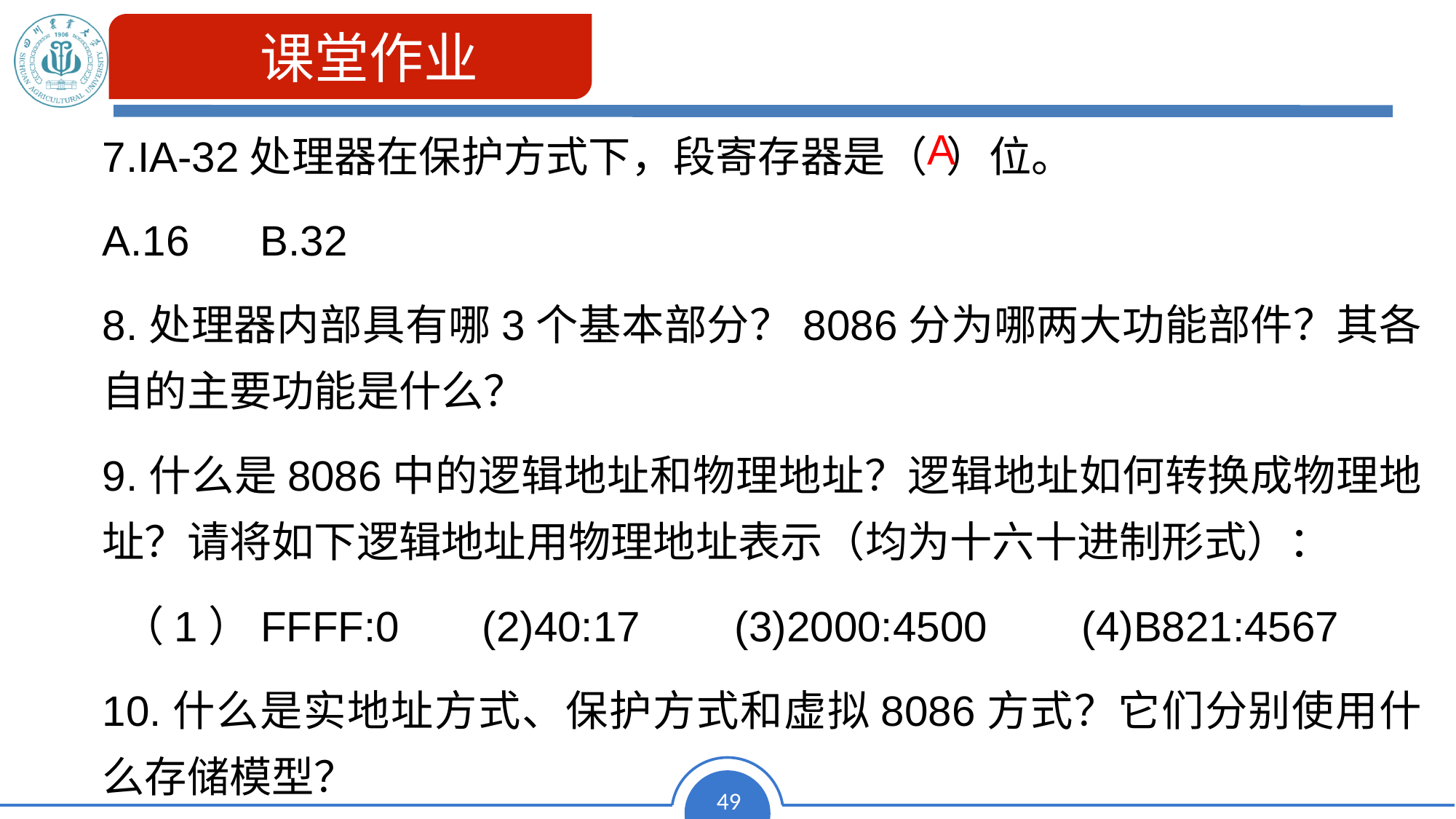

课堂作业
7.IA-32处理器在保护方式下，段寄存器是（  ）位。
A.16      B.32
8.处理器内部具有哪3个基本部分？8086分为哪两大功能部件？其各自的主要功能是什么？
9.什么是8086中的逻辑地址和物理地址？逻辑地址如何转换成物理地址？请将如下逻辑地址用物理地址表示（均为十六十进制形式）：
 （1）FFFF:0       (2)40:17        (3)2000:4500        (4)B821:4567
10.什么是实地址方式、保护方式和虚拟8086方式？它们分别使用什么存储模型？
A